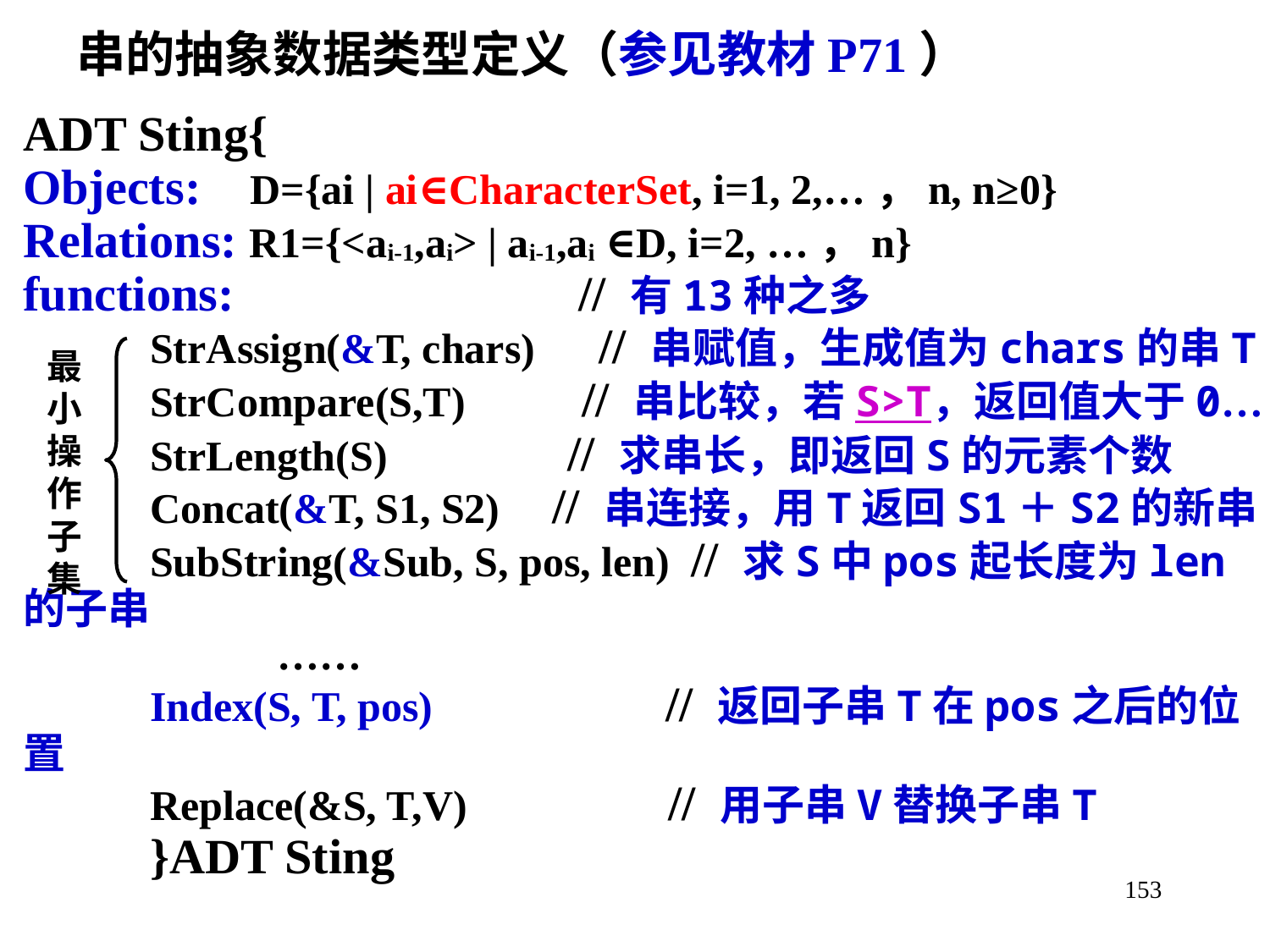

# 串的抽象数据类型定义（参见教材P71）
ADT Sting{
Objects:    D={ai | ai∈CharacterSet, i=1, 2,…，n, n≥0}
Relations: R1={<ai-1,ai> | ai-1,ai ∈D, i=2, …，n}
functions:                            // 有13种之多
	StrAssign(&T, chars)      // 串赋值，生成值为chars的串T
	StrCompare(S,T)           // 串比较，若S>T，返回值大于0…
            StrLength(S)                 // 求串长，即返回S的元素个数
            Concat(&T, S1, S2)     // 串连接，用T返回S1＋S2的新串
	SubString(&Sub, S, pos, len)  // 求S中pos起长度为len的子串
		……
	Index(S, T, pos)                      // 返回子串T在pos之后的位置
     Replace(&S, T,V)                   // 用子串V替换子串T
	}ADT Sting
最小操作子集

153